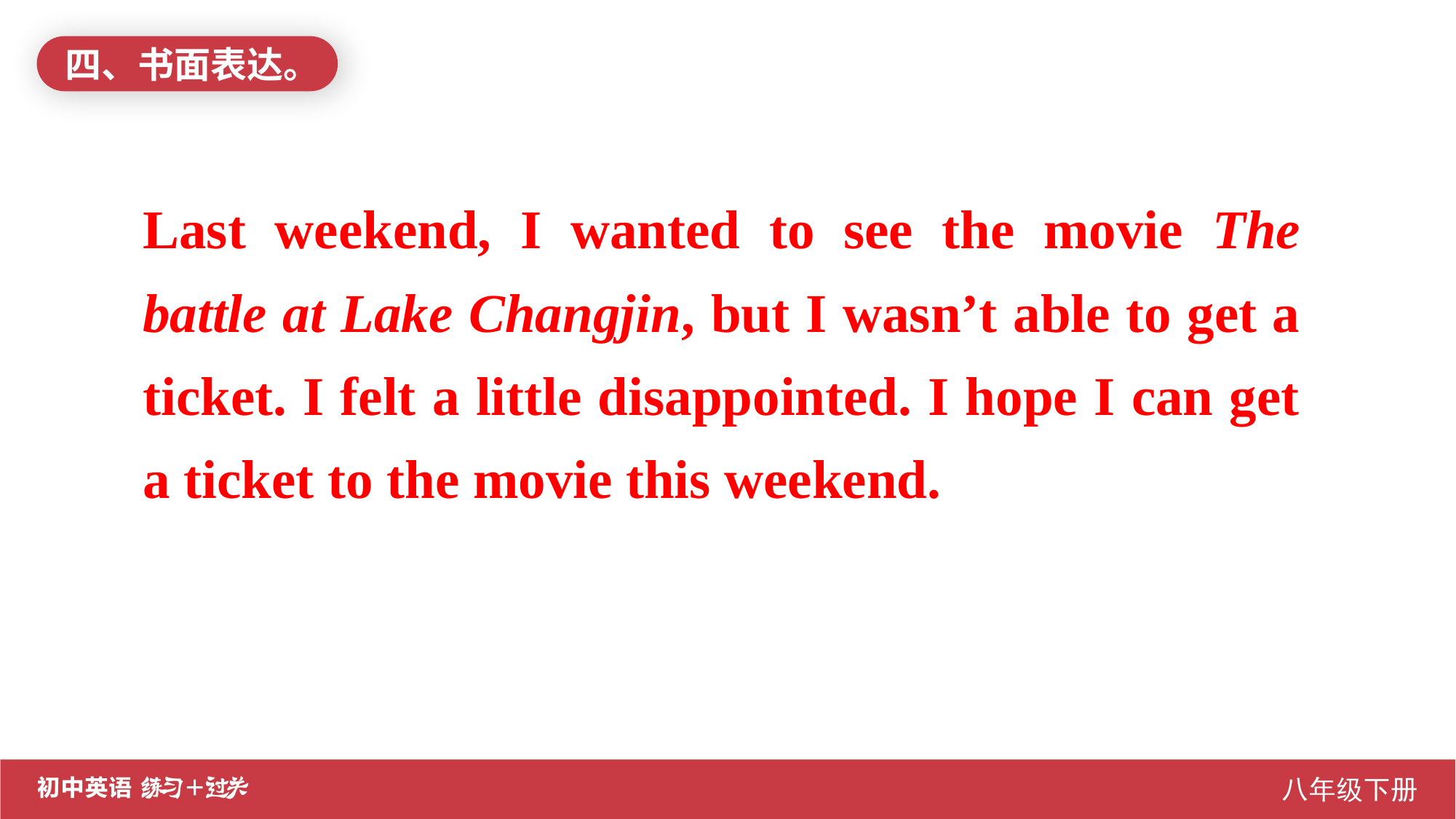

四、书面表达。
Last weekend, I wanted to see the movie The battle at Lake Changjin, but I wasn’t able to get a ticket. I felt a little disappointed. I hope I can get a ticket to the movie this weekend.